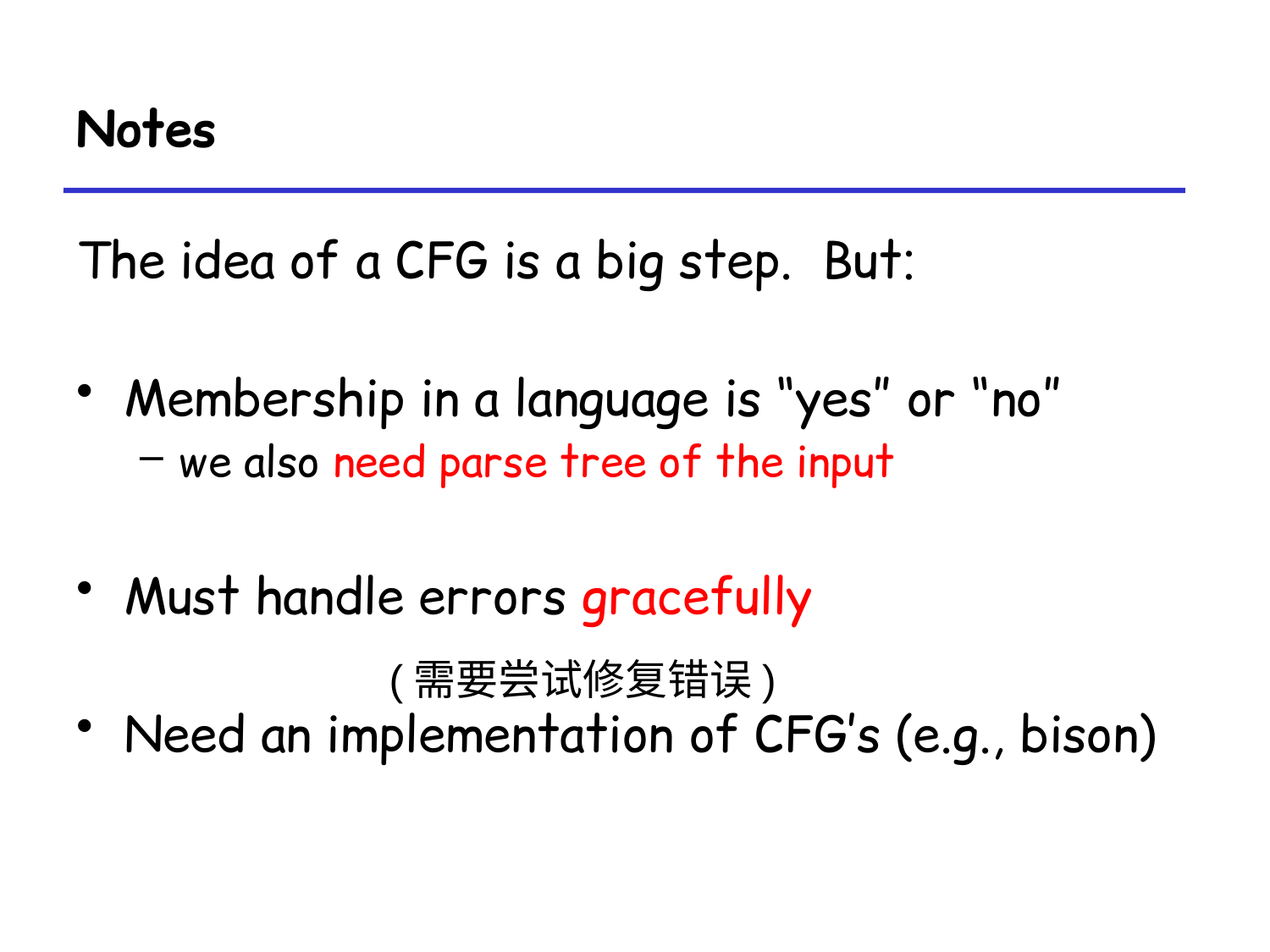

# Notes
The idea of a CFG is a big step.  But:

Membership in a language is “yes” or “no”
we also need parse tree of the input

Must handle errors gracefully

Need an implementation of CFG’s (e.g., bison)

(需要尝试修复错误)
26